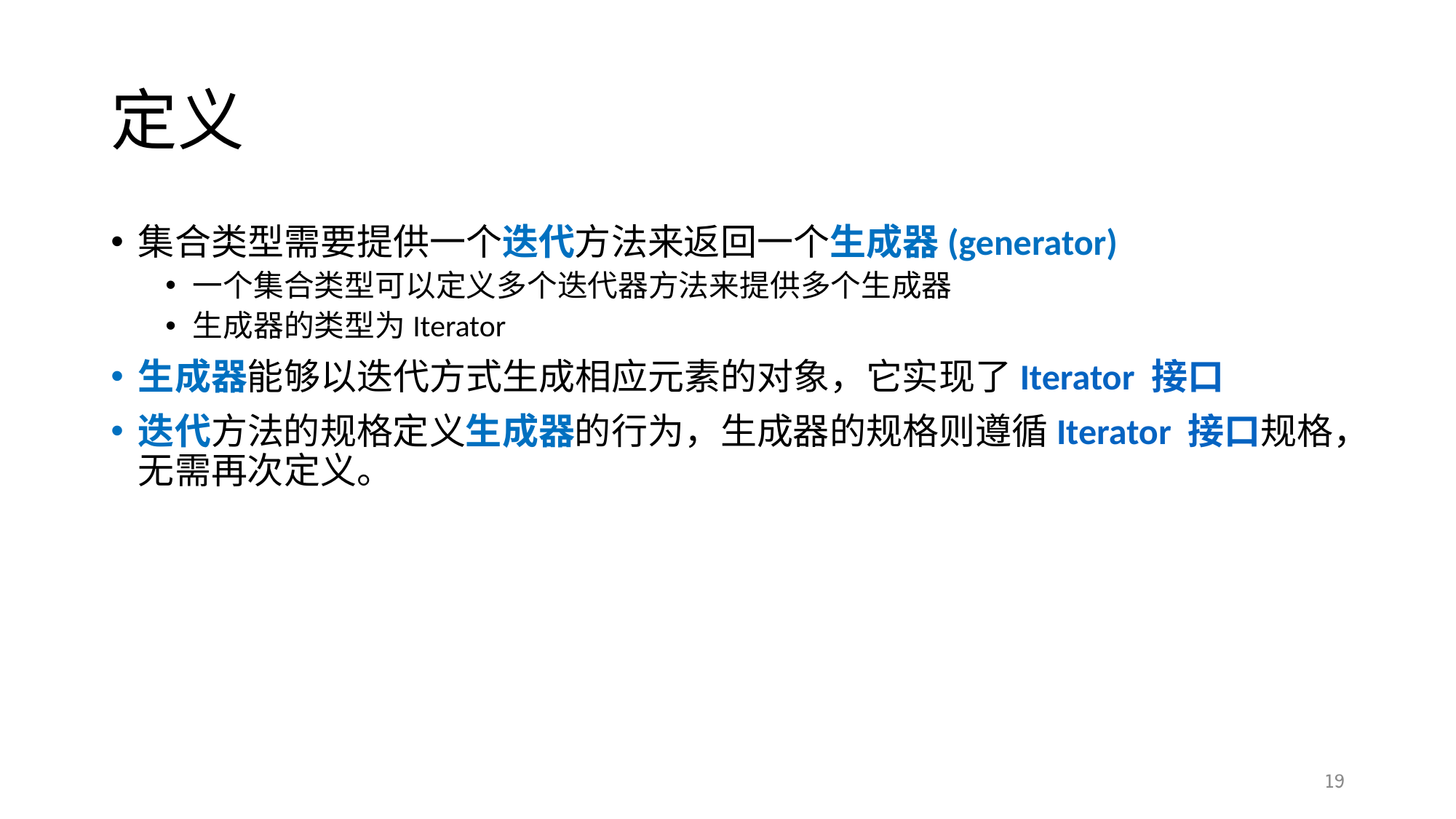

# 定义
集合类型需要提供一个迭代方法来返回一个生成器(generator)
一个集合类型可以定义多个迭代器方法来提供多个生成器
生成器的类型为Iterator
生成器能够以迭代方式生成相应元素的对象，它实现了Iterator 接口
迭代方法的规格定义生成器的行为，生成器的规格则遵循Iterator 接口规格，无需再次定义。

19